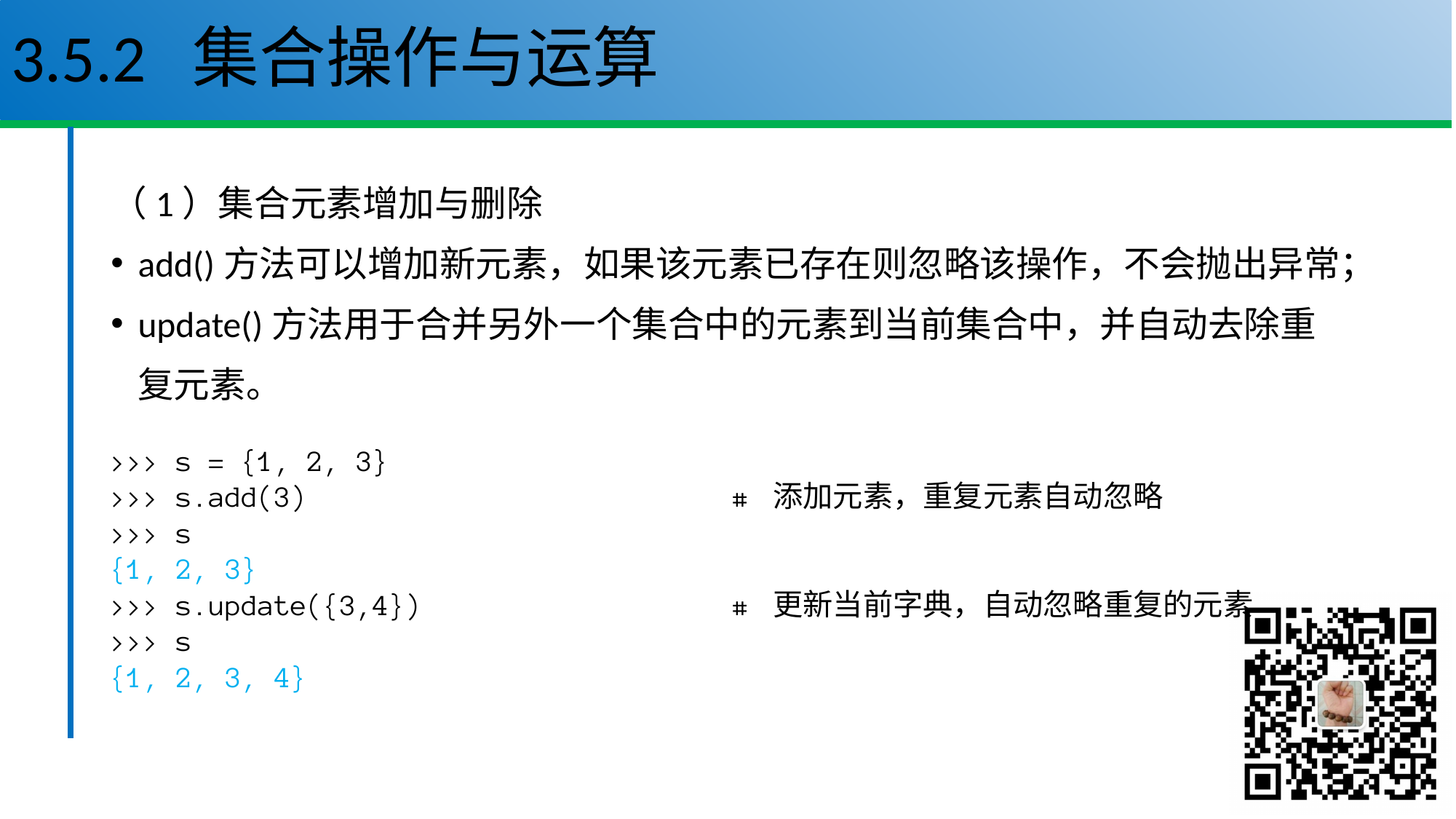

# 3.5.2  集合操作与运算
（1）集合元素增加与删除
add()方法可以增加新元素，如果该元素已存在则忽略该操作，不会抛出异常；
update()方法用于合并另外一个集合中的元素到当前集合中，并自动去除重复元素。

>>> s = {1, 2, 3}
>>> s.add(3)                          # 添加元素，重复元素自动忽略
>>> s
{1, 2, 3}
>>> s.update({3,4})                   # 更新当前字典，自动忽略重复的元素
>>> s
{1, 2, 3, 4}
59